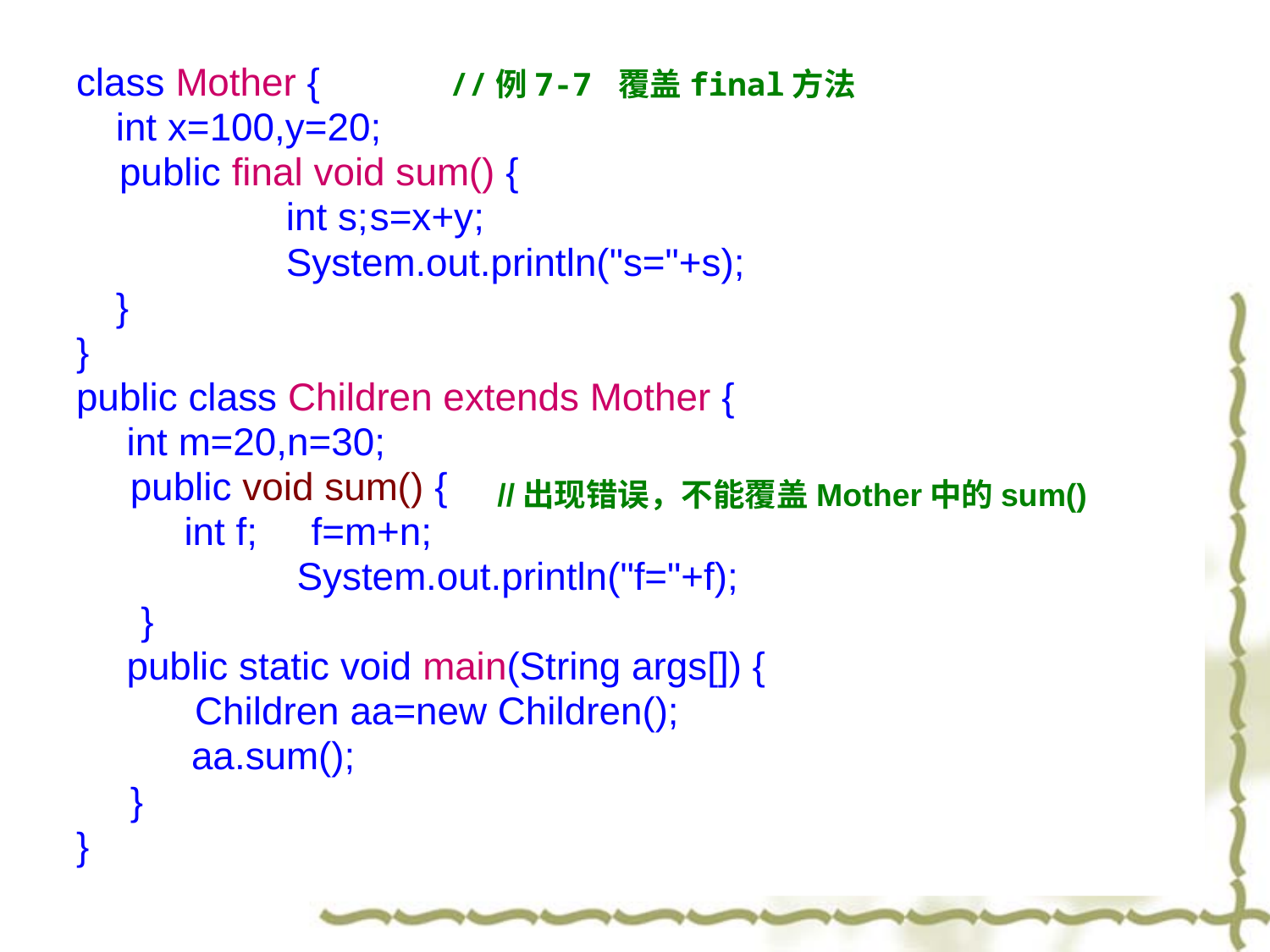

class Mother {            //例7-7 覆盖final方法
	int x=100,y=20;
    public final void sum() {
   		    int s;	s=x+y;
    	    System.out.println("s="+s);
   	}
}
public class Children extends Mother {
	 int m=20,n=30;
     public void sum() {
          int f;     f=m+n;
     	     System.out.println("f="+f);
      }
	 public static void main(String args[]) {
           Children aa=new Children();
	       aa.sum();
     }
}
//出现错误，不能覆盖Mother中的sum()